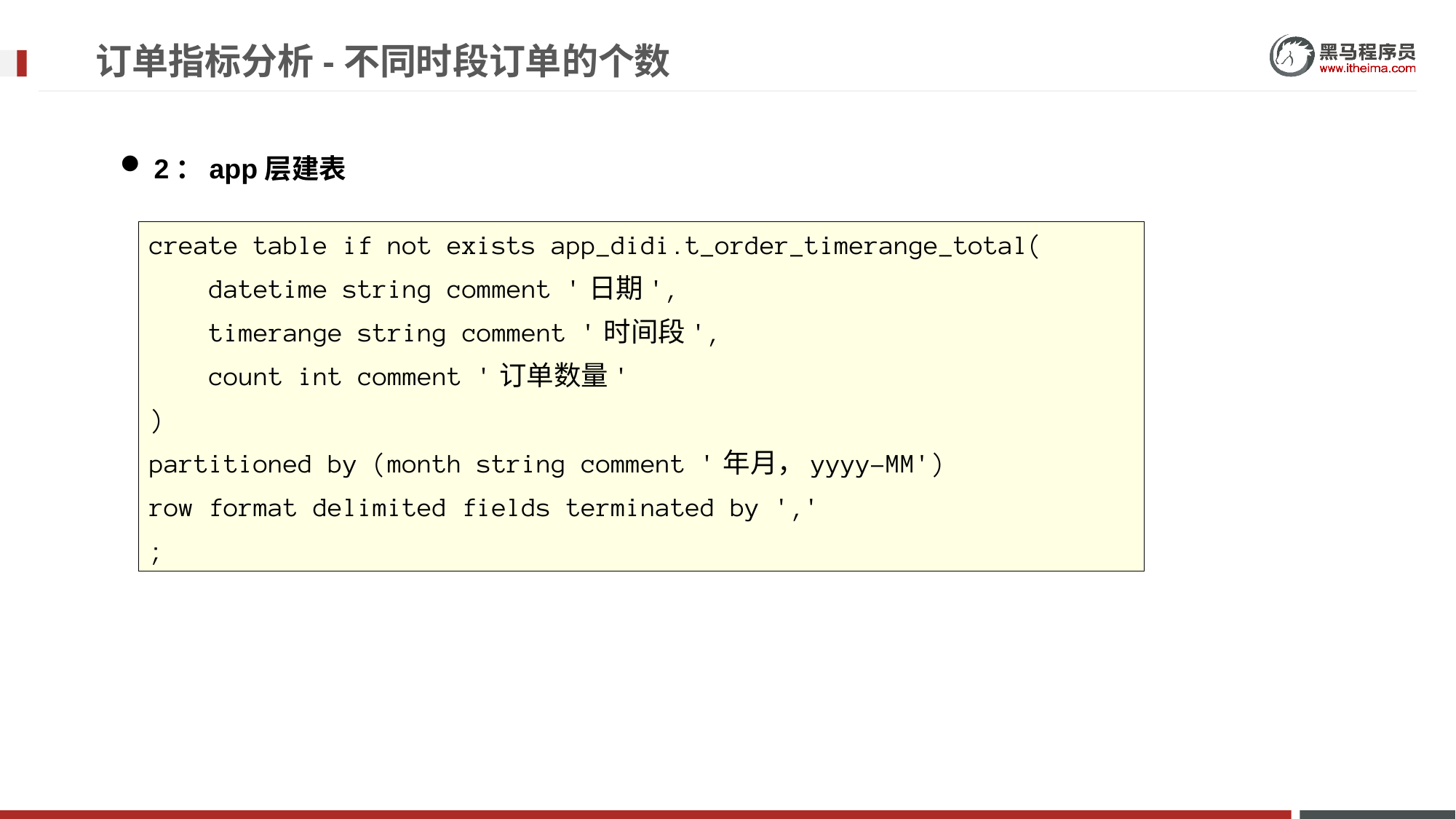

# 订单指标分析-不同时段订单的个数
2：app层建表

create table if not exists app_didi.t_order_timerange_total(
    datetime string comment '日期',
    timerange string comment '时间段',
    count int comment '订单数量'
)
partitioned by (month string comment '年月，yyyy-MM')
row format delimited fields terminated by ','
;